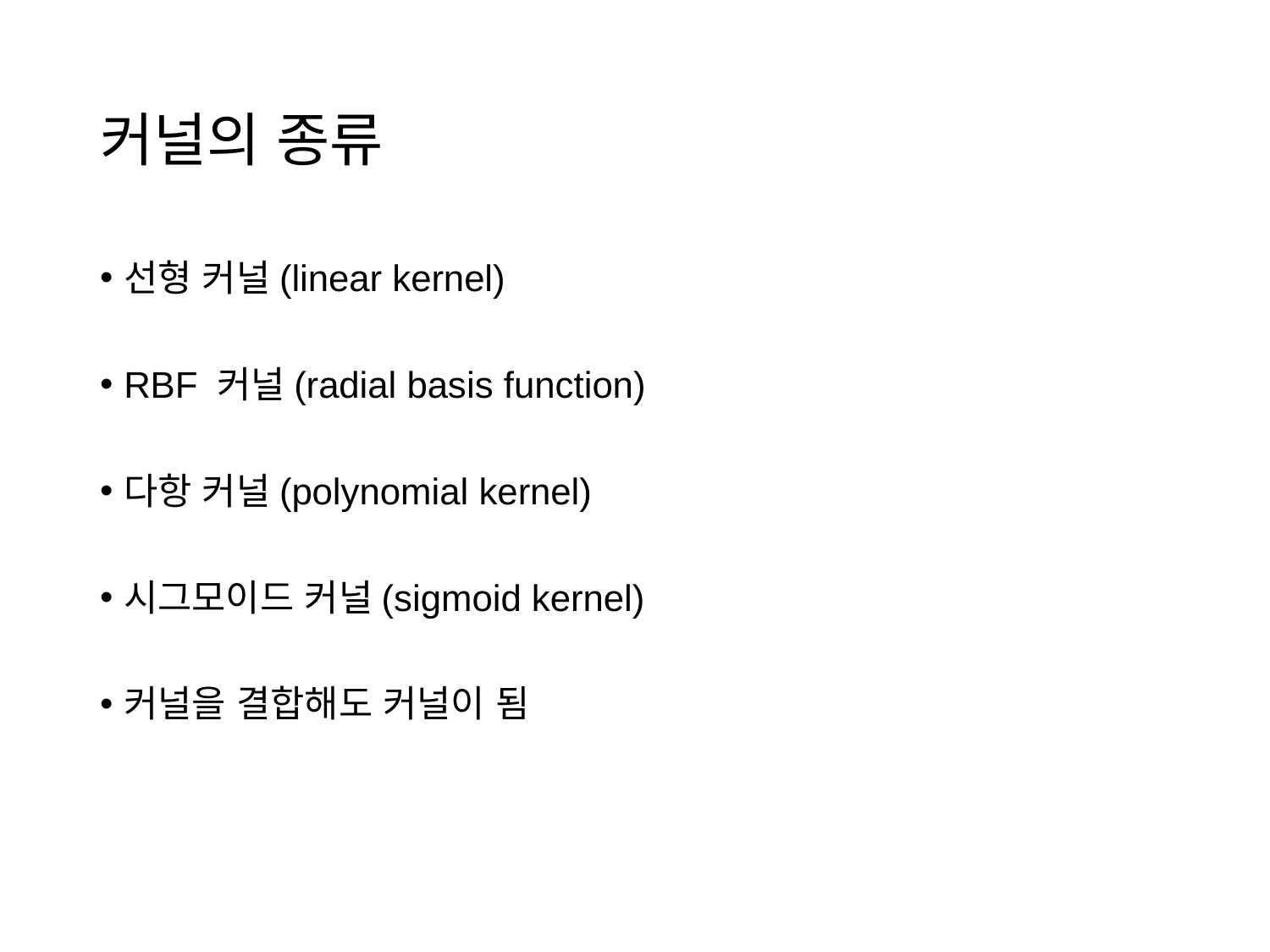

# 커널의 종류
선형 커널(linear kernel)

RBF 커널(radial basis function)

다항 커널(polynomial kernel)

시그모이드 커널(sigmoid kernel)

커널을 결합해도 커널이 됨